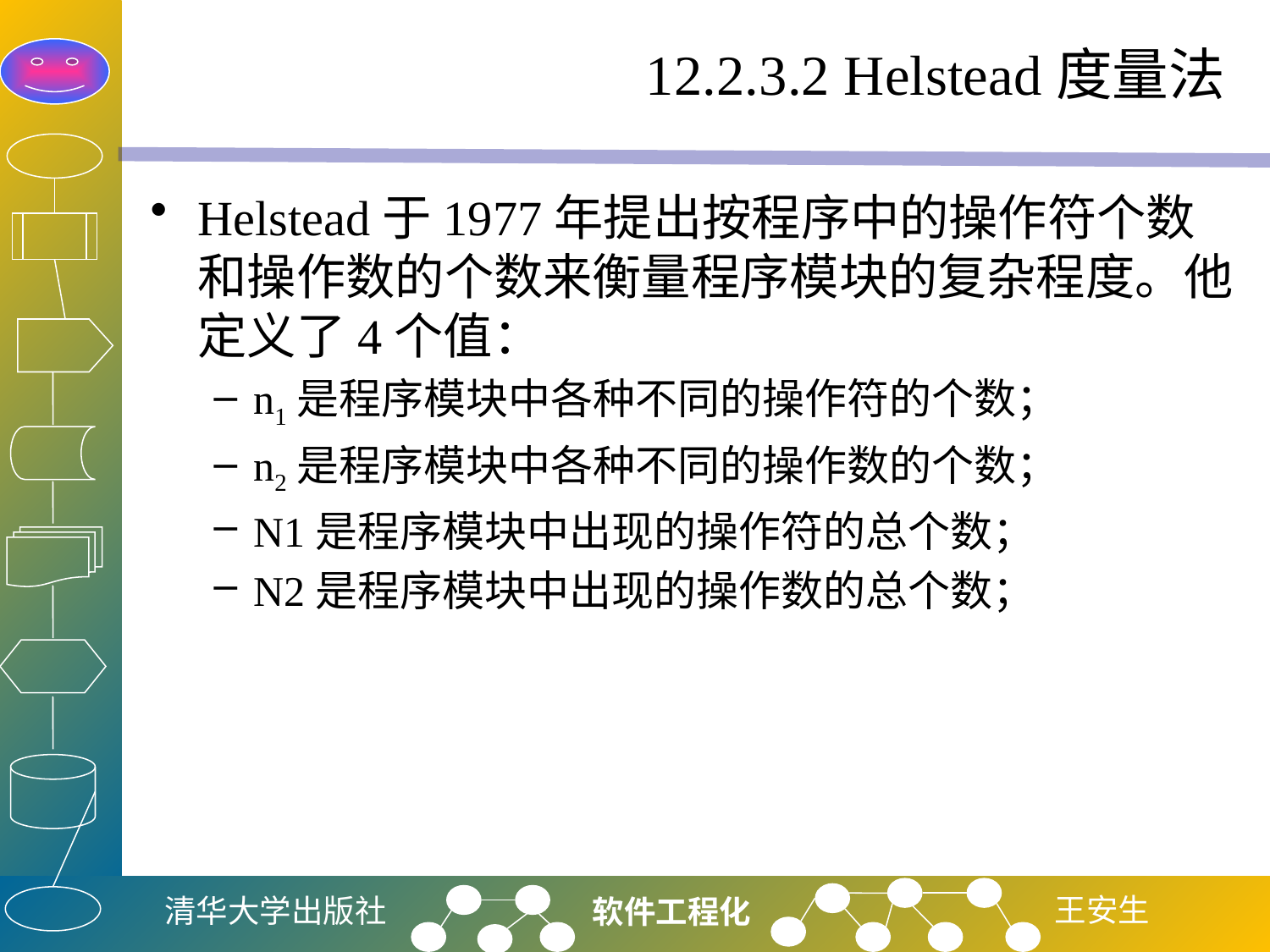

# 12.2.3.2 Helstead度量法
Helstead于1977年提出按程序中的操作符个数和操作数的个数来衡量程序模块的复杂程度。他定义了4个值：
n1是程序模块中各种不同的操作符的个数；
n2是程序模块中各种不同的操作数的个数；
N1是程序模块中出现的操作符的总个数；
N2是程序模块中出现的操作数的总个数；